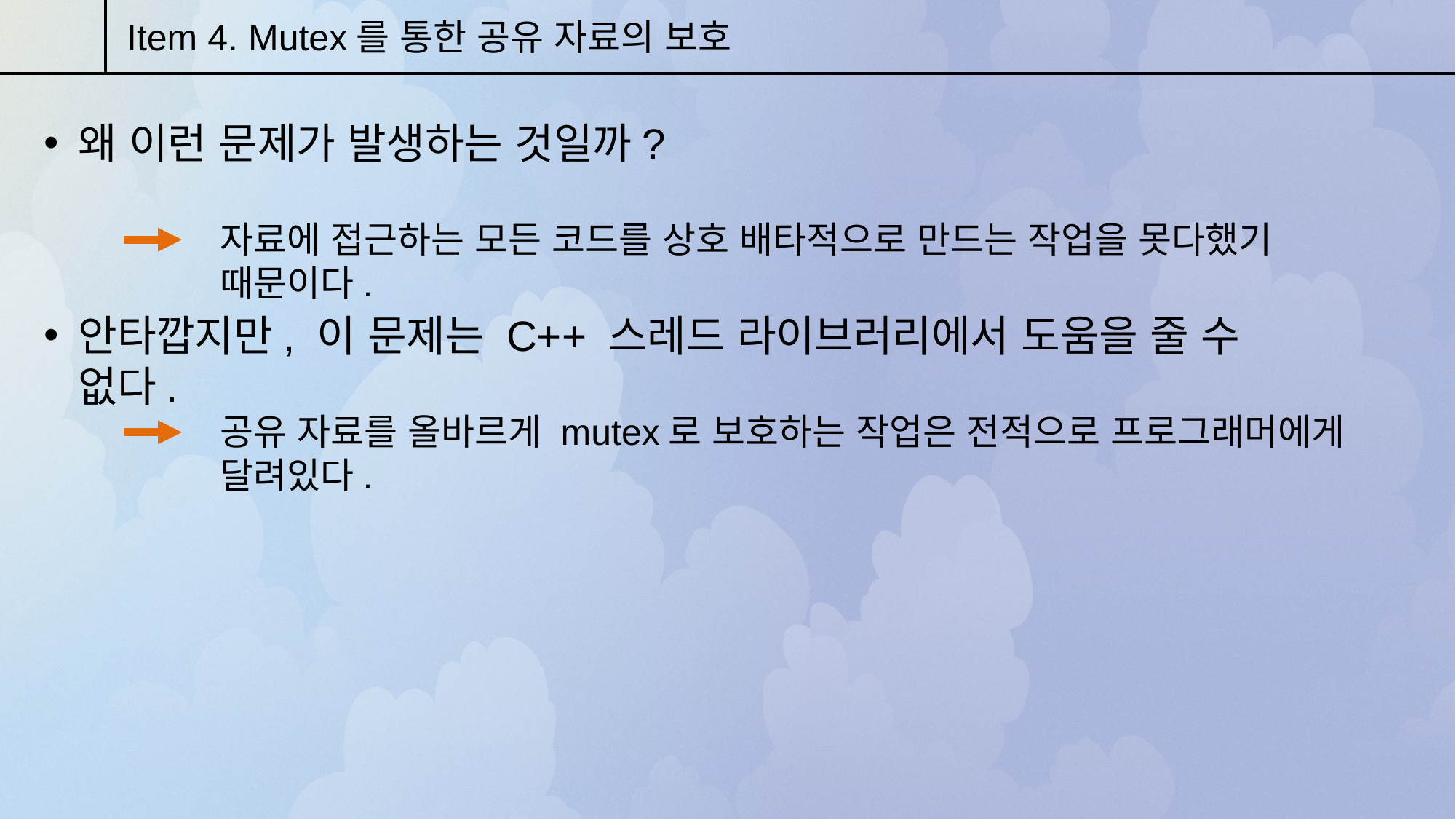

Item 4. Mutex를 통한 공유 자료의 보호
왜 이런 문제가 발생하는 것일까?
자료에 접근하는 모든 코드를 상호 배타적으로 만드는 작업을 못다했기 때문이다.
안타깝지만, 이 문제는 C++ 스레드 라이브러리에서 도움을 줄 수 없다.
공유 자료를 올바르게 mutex로 보호하는 작업은 전적으로 프로그래머에게 달려있다.